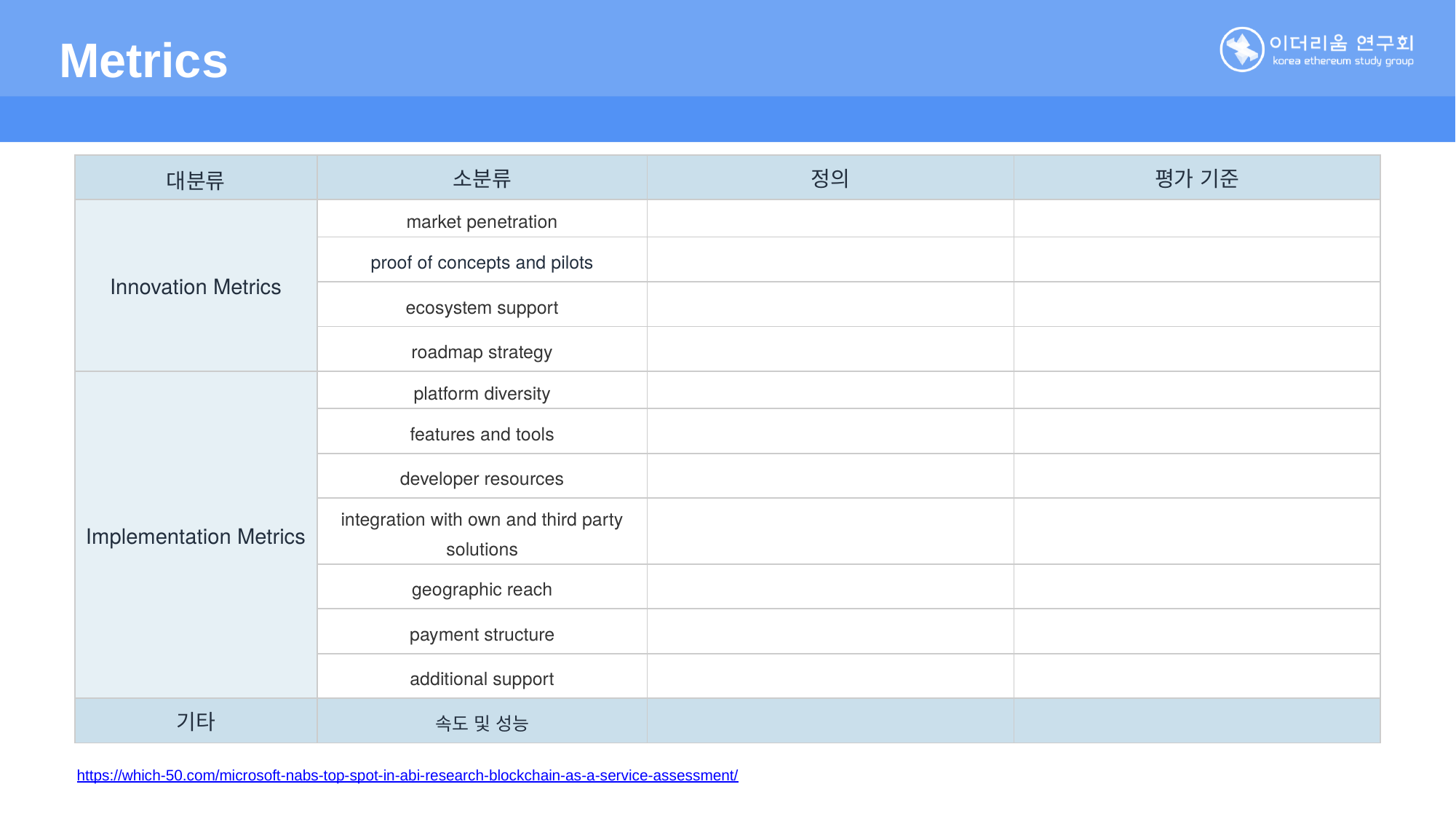

Metrics
| 대분류 | 소분류 | 정의 | 평가 기준 |
| --- | --- | --- | --- |
| Innovation Metrics | market penetration |  |  |
|  | proof of concepts and pilots |  |  |
|  | ecosystem support |  |  |
|  | roadmap strategy |  |  |
| Implementation Metrics | platform diversity |  |  |
|  | features and tools |  |  |
|  | developer resources |  |  |
|  | integration with own and third party solutions |  |  |
|  | geographic reach |  |  |
|  | payment structure |  |  |
|  | additional support |  |  |
| 기타 | 속도 및 성능 |  |  |
https://which-50.com/microsoft-nabs-top-spot-in-abi-research-blockchain-as-a-service-assessment/